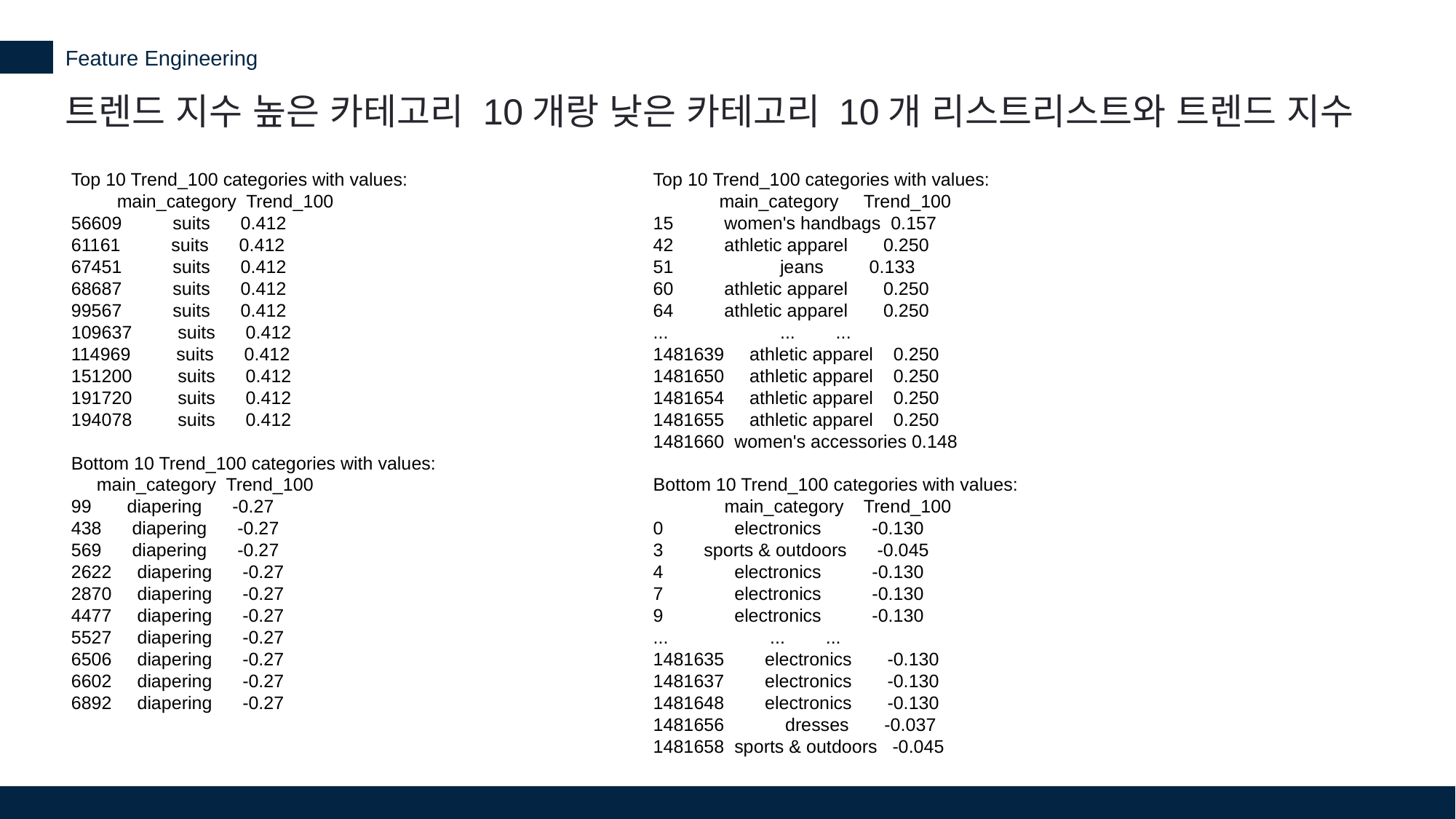

Feature Engineering
트렌드 지수 높은 카테고리 10개랑 낮은 카테고리 10개 리스트리스트와 트렌드 지수
Top 10 Trend_100 categories with values:
         main_category  Trend_100
56609          suits      0.412
61161          suits      0.412
67451          suits      0.412
68687          suits      0.412
99567          suits      0.412
109637         suits      0.412
114969         suits      0.412
151200         suits      0.412
191720         suits      0.412
194078         suits      0.412

Bottom 10 Trend_100 categories with values:
     main_category  Trend_100
99       diapering      -0.27
438      diapering      -0.27
569      diapering      -0.27
2622     diapering      -0.27
2870     diapering      -0.27
4477     diapering      -0.27
5527     diapering      -0.27
6506     diapering      -0.27
6602     diapering      -0.27
6892     diapering      -0.27
Top 10 Trend_100 categories with values:
             main_category     Trend_100
15          women's handbags  0.157
42          athletic apparel       0.250
51                     jeans         0.133
60          athletic apparel       0.250
64          athletic apparel       0.250
...                      ...        ...
1481639     athletic apparel    0.250
1481650     athletic apparel    0.250
1481654     athletic apparel    0.250
1481655     athletic apparel    0.250
1481660  women's accessories 0.148

Bottom 10 Trend_100 categories with values:
              main_category    Trend_100
0              electronics          -0.130
3        sports & outdoors      -0.045
4              electronics          -0.130
7              electronics          -0.130
9              electronics          -0.130
...                    ...        ...
1481635        electronics       -0.130
1481637        electronics       -0.130
1481648        electronics       -0.130
1481656            dresses       -0.037
1481658  sports & outdoors   -0.045